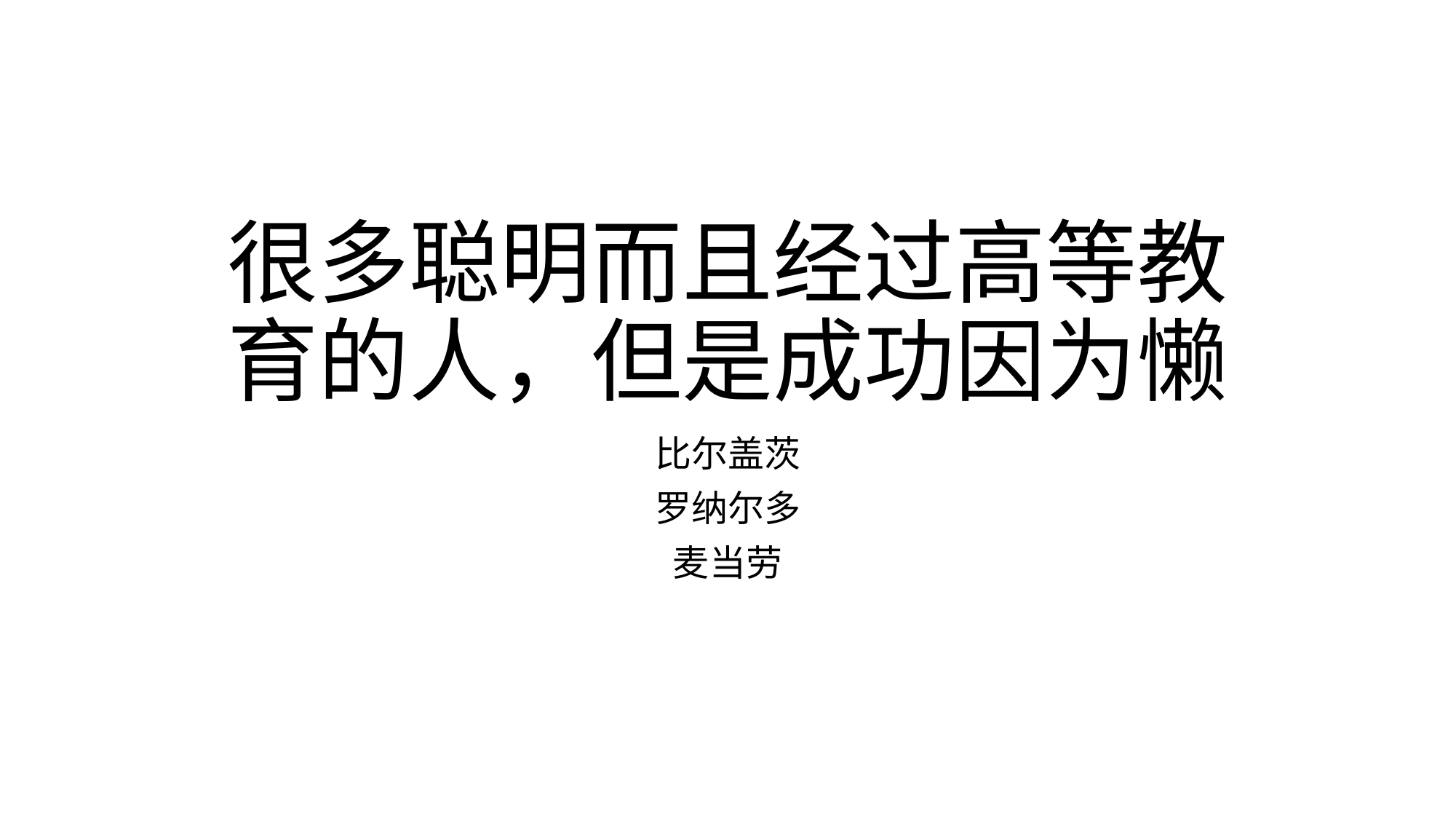

# 很多聪明而且经过高等教育的人，但是成功因为懒
比尔盖茨
罗纳尔多
麦当劳